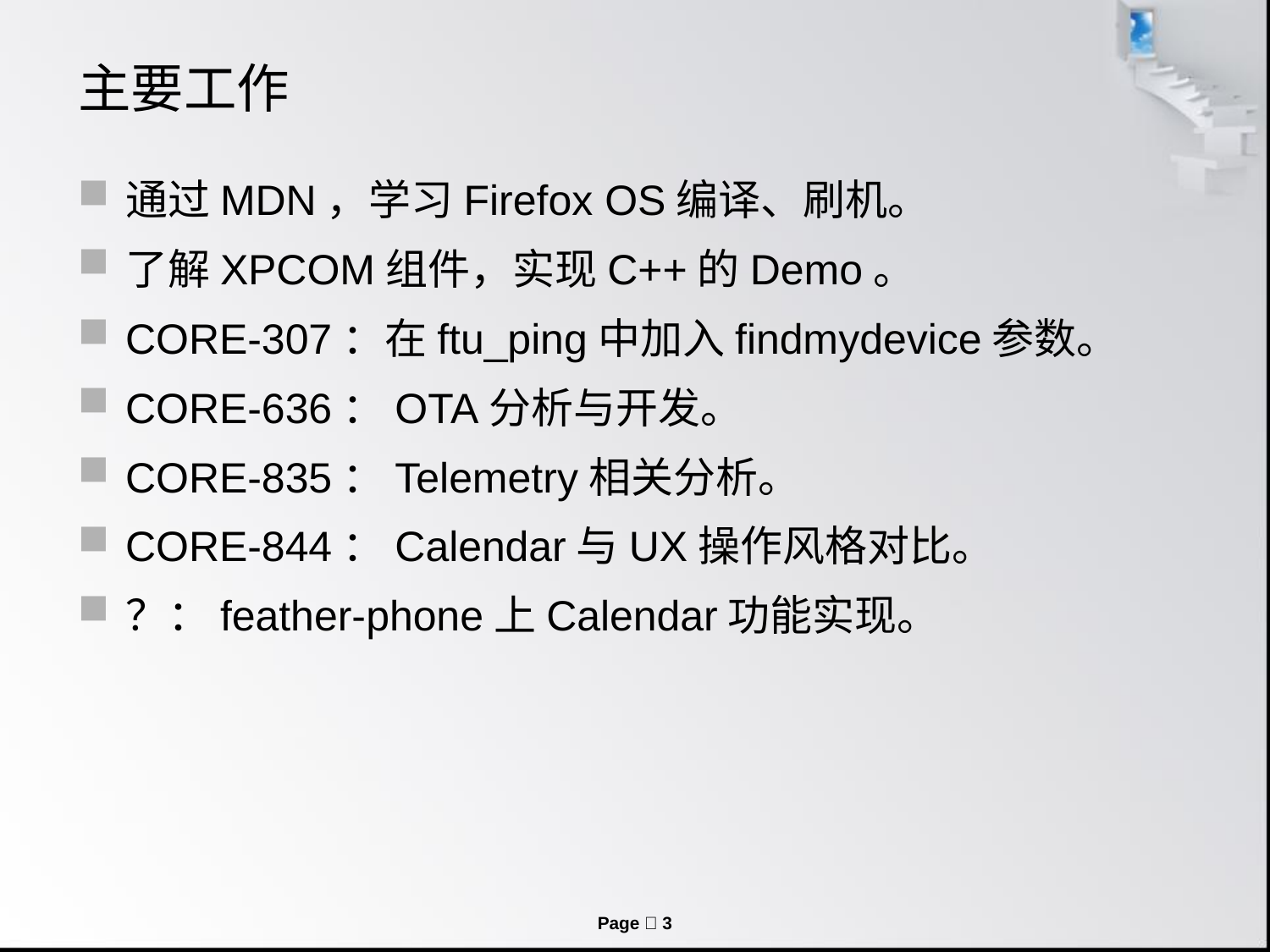

# 主要工作
通过MDN，学习Firefox OS编译、刷机。
了解XPCOM组件，实现C++的Demo。
CORE-307：在ftu_ping中加入findmydevice参数。
CORE-636：OTA分析与开发。
CORE-835：Telemetry相关分析。
CORE-844：Calendar与UX操作风格对比。
？：feather-phone上Calendar功能实现。